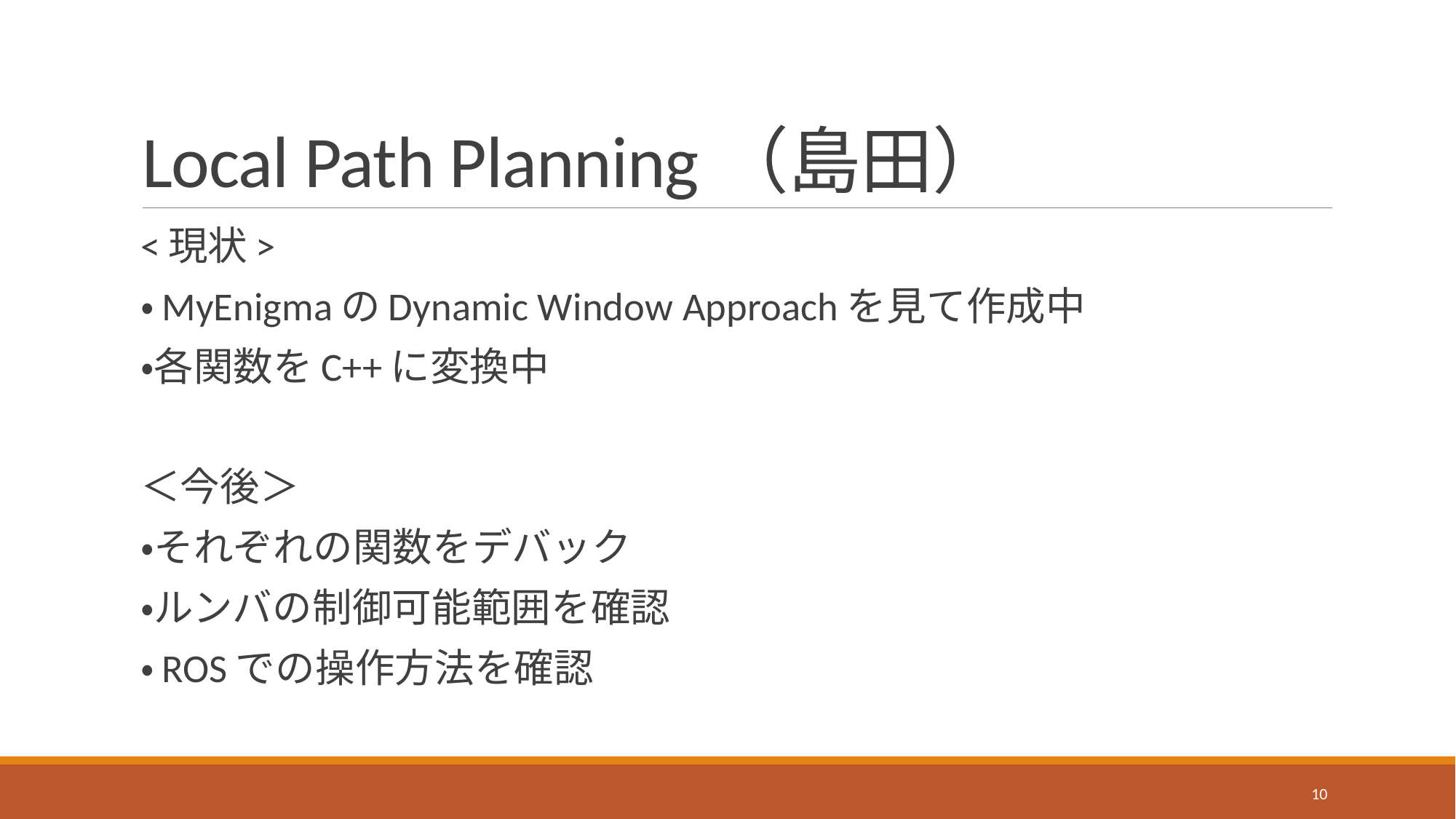

# Local Path Planning（島田）
<現状>
・MyEnigmaのDynamic Window Approachを見て作成中
・各関数をC++に変換中

＜今後＞
・それぞれの関数をデバック
・ルンバの制御可能範囲を確認
・ROSでの操作方法を確認
10